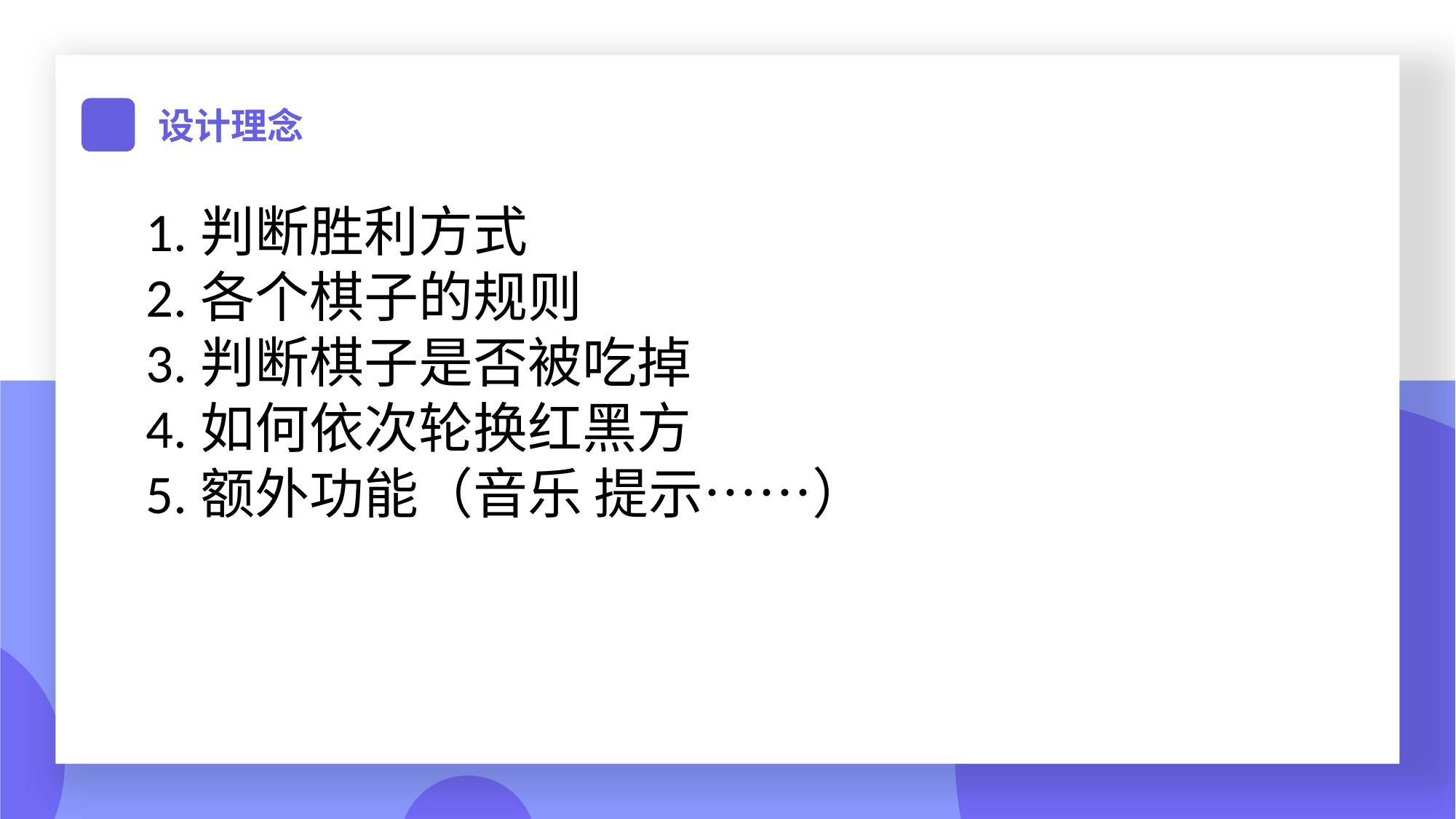

设计理念
1.判断胜利方式
2.各个棋子的规则
3.判断棋子是否被吃掉
4.如何依次轮换红黑方
5.额外功能（音乐 提示……）